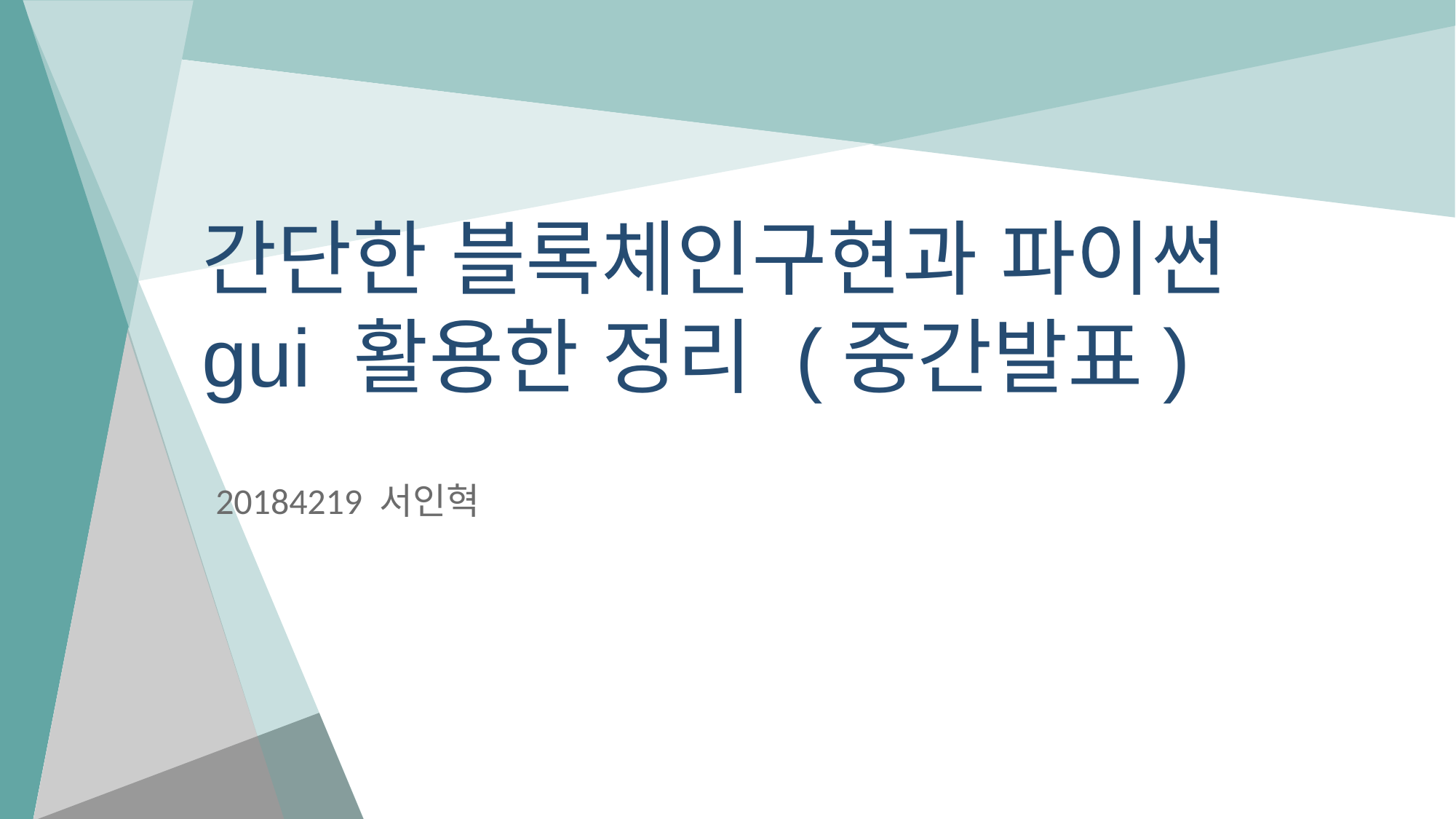

# 간단한 블록체인구현과 파이썬gui 활용한 정리 (중간발표)
20184219 서인혁